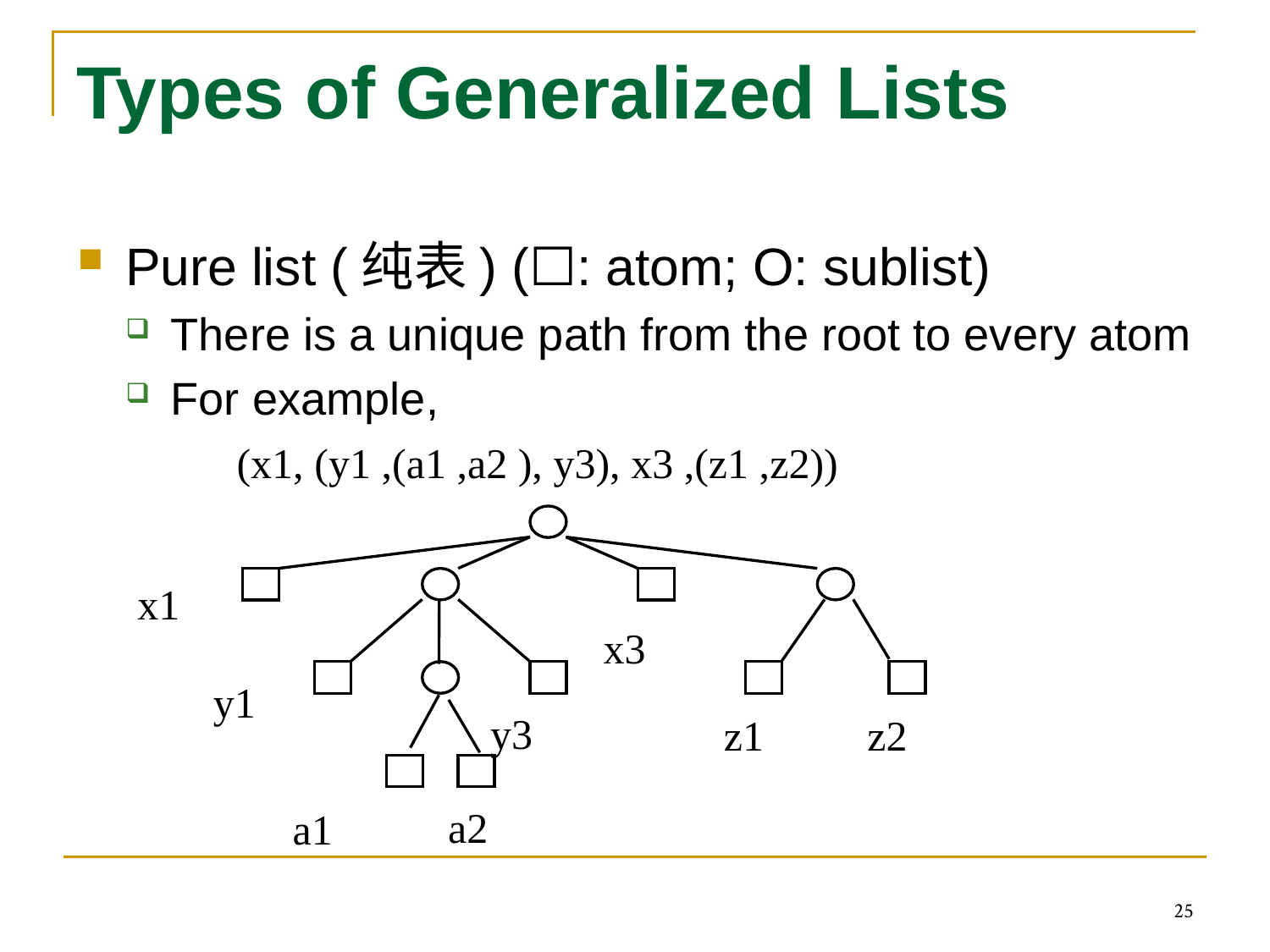

# Types of Generalized Lists
Pure list (纯表) (☐: atom; O: sublist)
There is a unique path from the root to every atom
For example,
(x1, (y1 ,(a1 ,a2 ), y3), x3 ,(z1 ,z2))

x1

x3

y1

y3
z1
z2

a2
a1

25